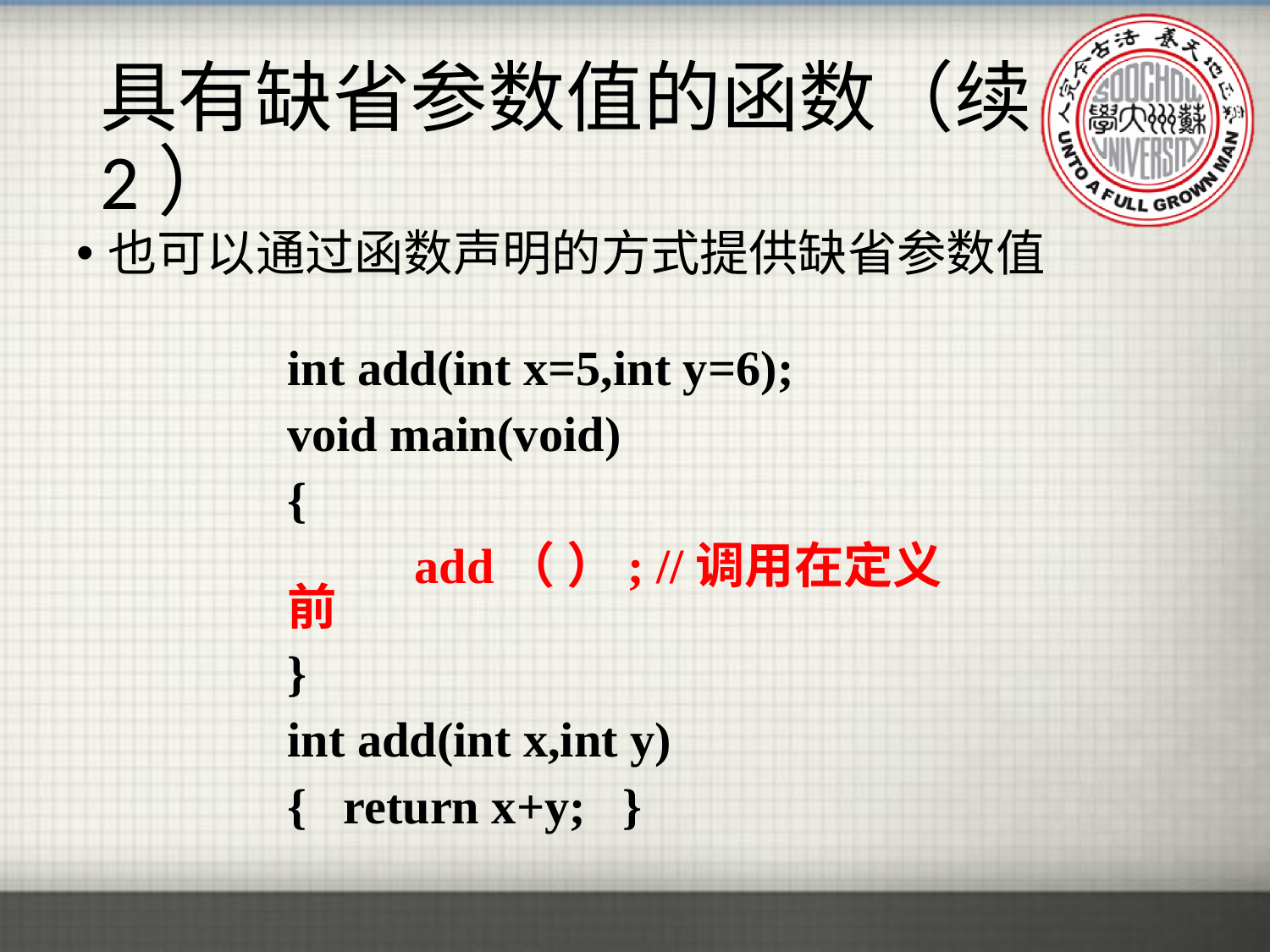

# 具有缺省参数值的函数（续2）
也可以通过函数声明的方式提供缺省参数值

int add(int x=5,int y=6);
void main(void)
{
	add（ ）; //调用在定义前
}
int add(int x,int y)
{   return x+y;   }